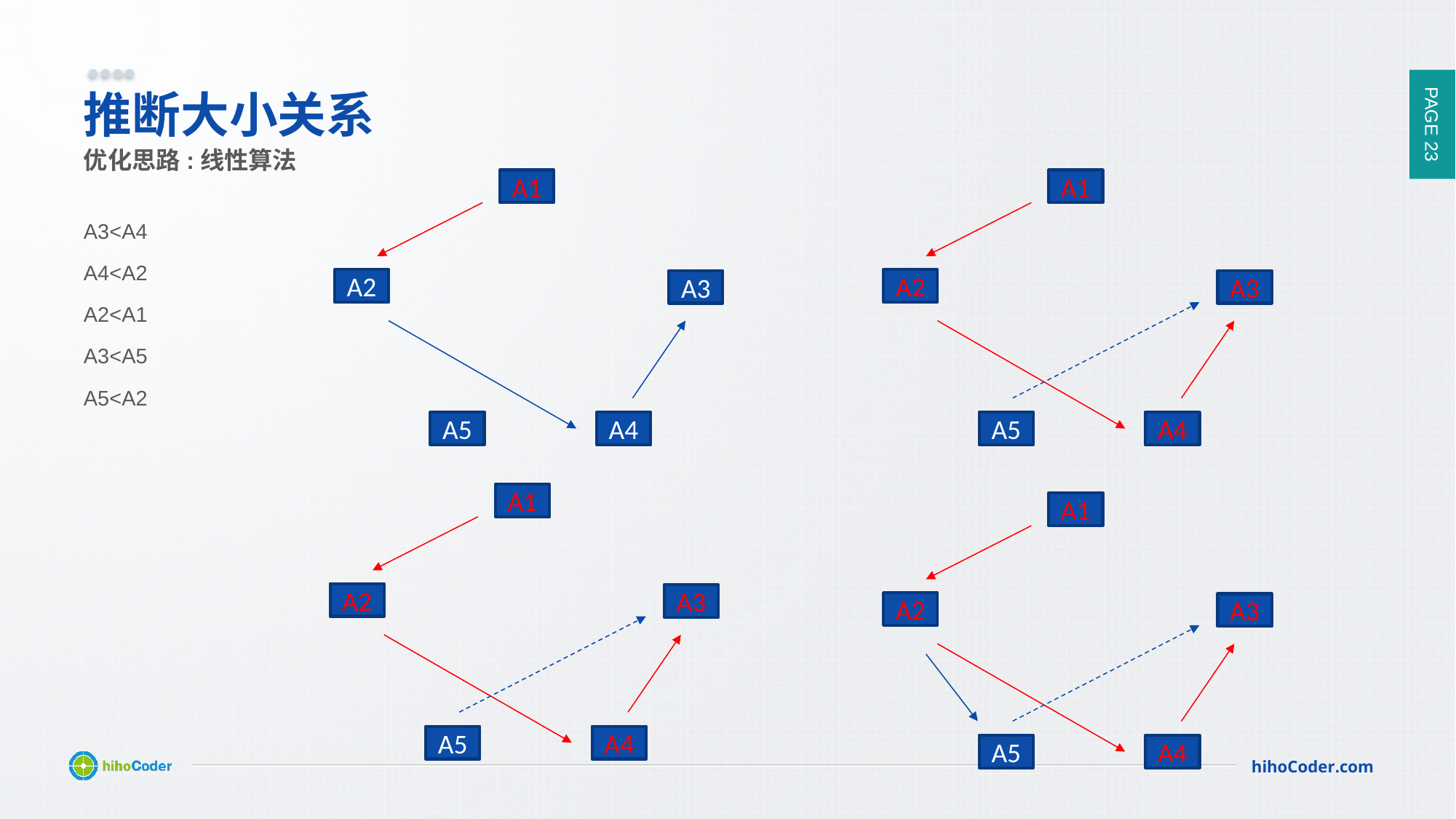

# 推断大小关系
优化思路:线性算法
A1
A1
A3<A4
A4<A2
A2<A1
A3<A5
A5<A2

A2
A2
A3
A3

A5
A4
A5
A4
A1
A1
A2
A3
A2
A3
A5
A4
A5
A4